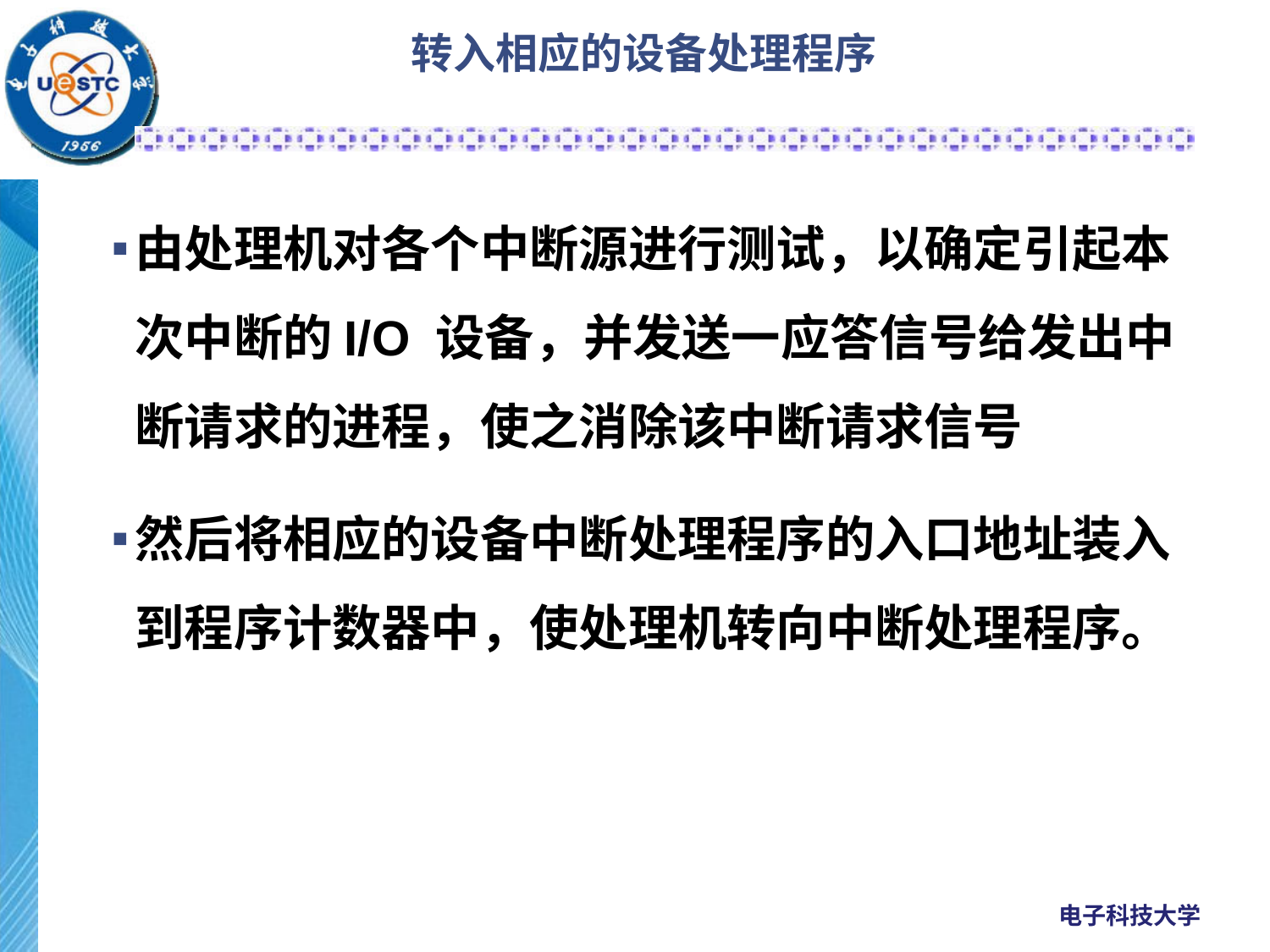

# 转入相应的设备处理程序
由处理机对各个中断源进行测试，以确定引起本次中断的I/O 设备，并发送一应答信号给发出中断请求的进程，使之消除该中断请求信号
然后将相应的设备中断处理程序的入口地址装入到程序计数器中，使处理机转向中断处理程序。